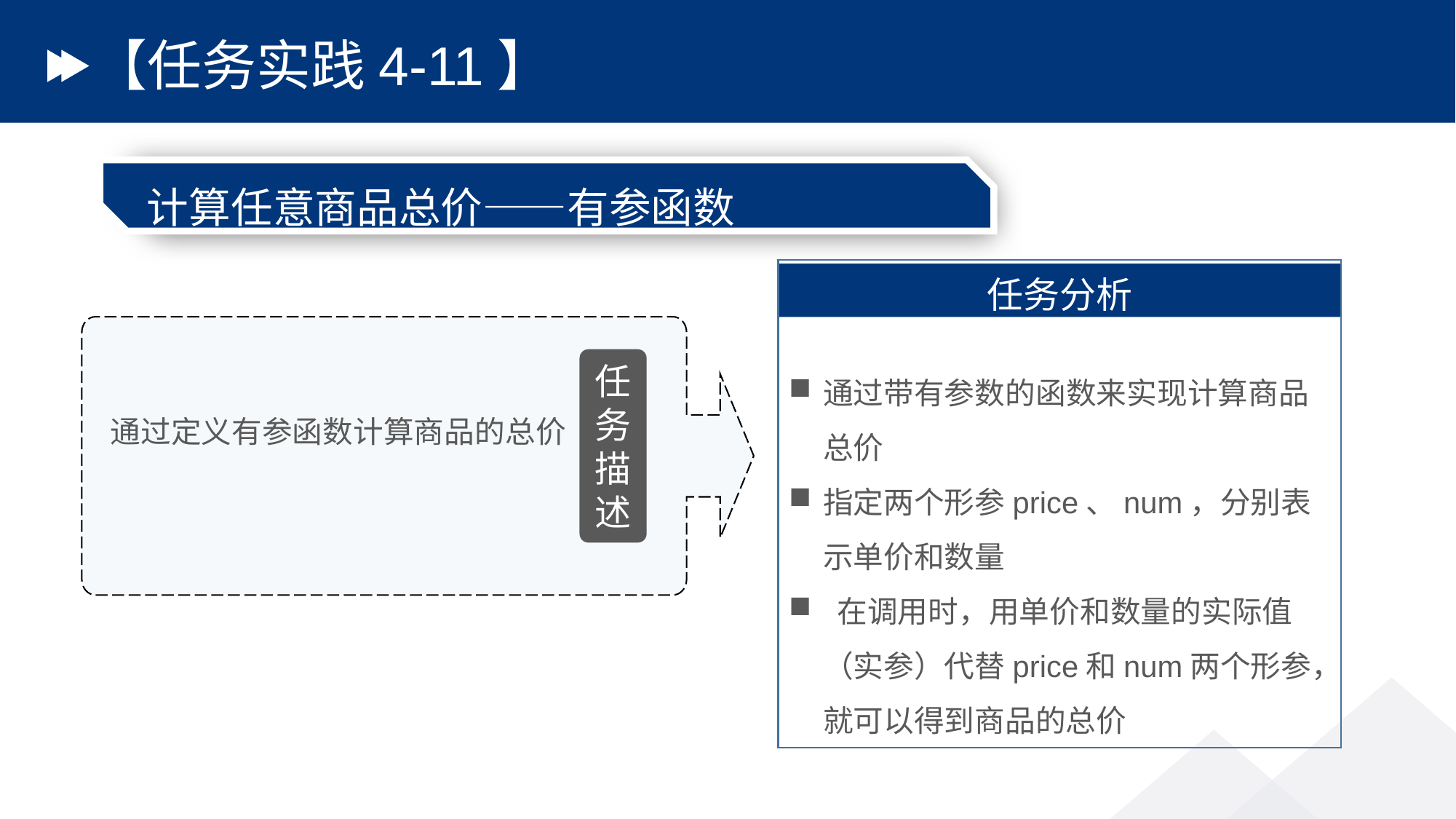

# 【任务实践4-11】
计算任意商品总价——有参函数

任务分析
通过带有参数的函数来实现计算商品总价
指定两个形参price、num，分别表示单价和数量
 在调用时，用单价和数量的实际值（实参）代替price和num两个形参，就可以得到商品的总价

任务描述
通过定义有参函数计算商品的总价